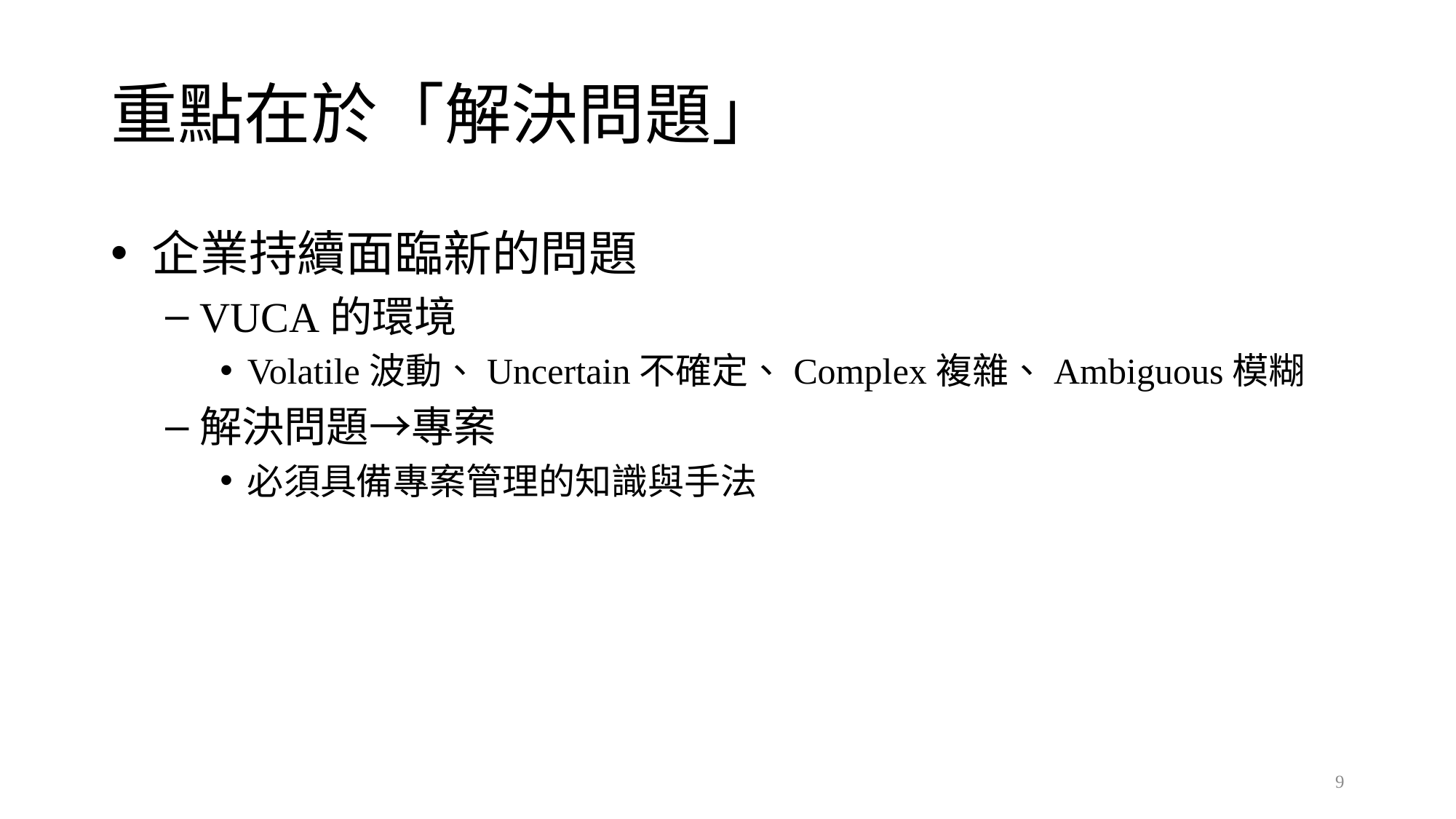

# 重點在於「解決問題」
企業持續面臨新的問題
VUCA的環境
Volatile波動、Uncertain不確定、Complex複雜、Ambiguous模糊
解決問題→專案
必須具備專案管理的知識與手法

9